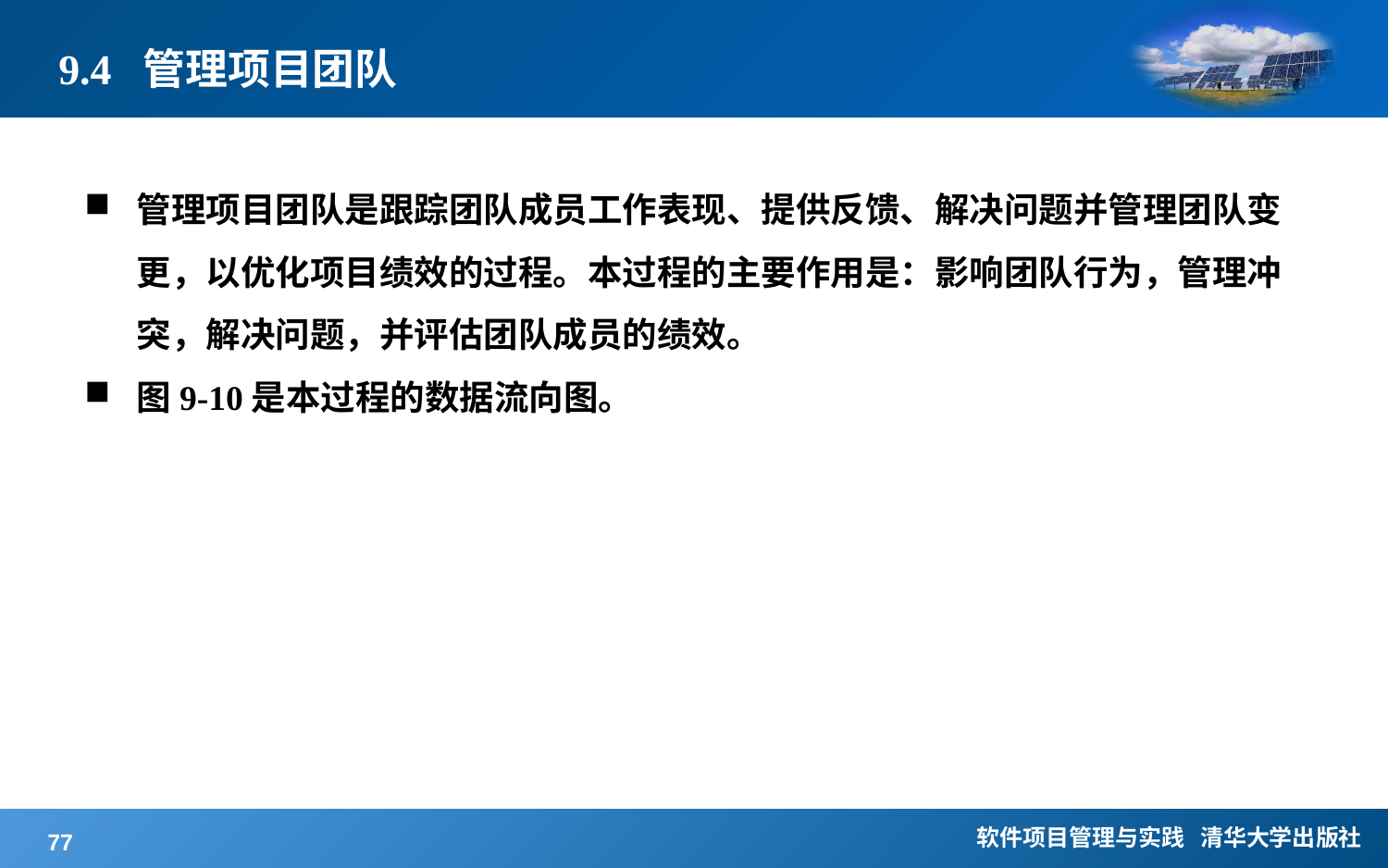

# 9.4  管理项目团队
管理项目团队是跟踪团队成员工作表现、提供反馈、解决问题并管理团队变更，以优化项目绩效的过程。本过程的主要作用是：影响团队行为，管理冲突，解决问题，并评估团队成员的绩效。
图9-10是本过程的数据流向图。